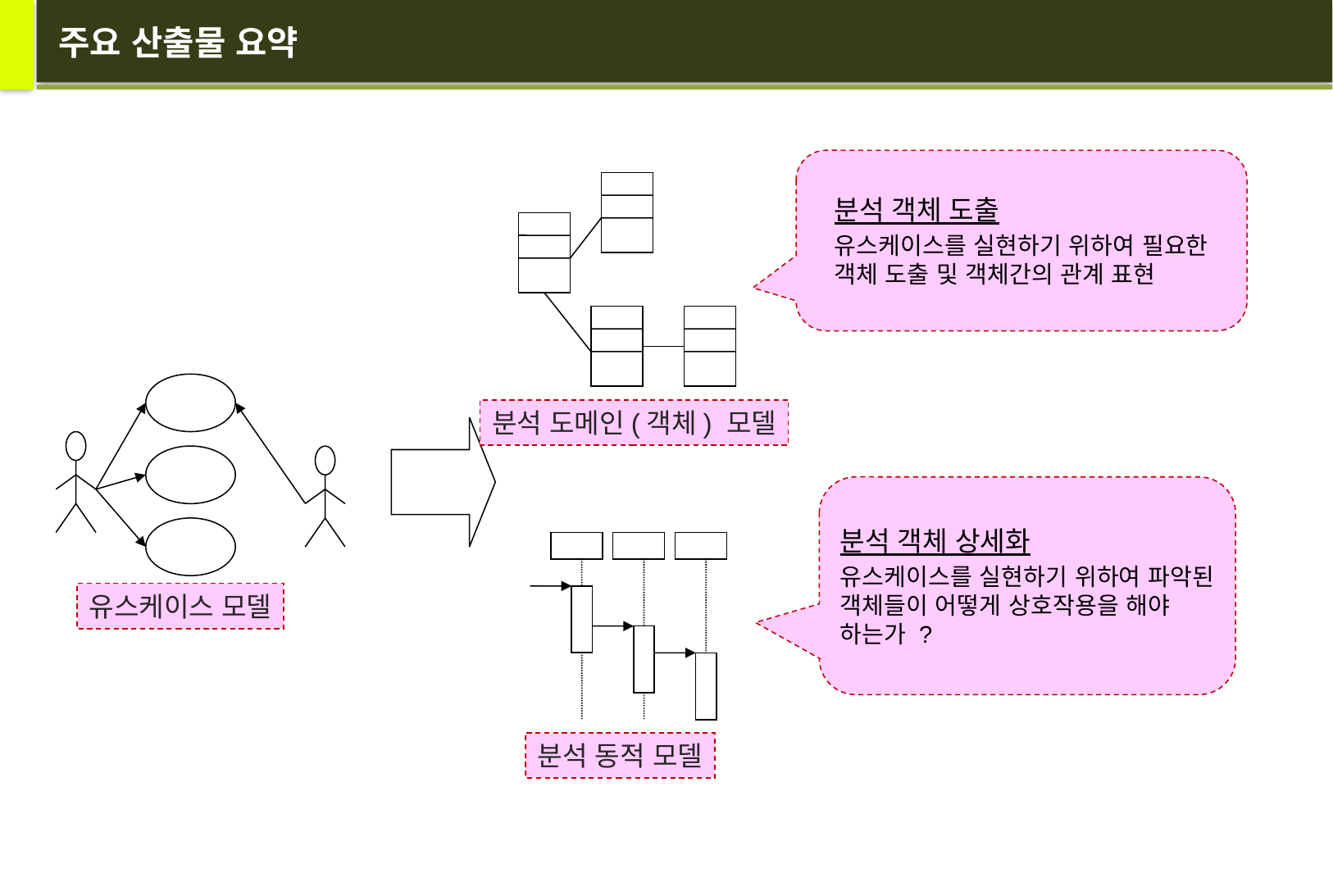

# 주요 산출물 요약
분석 객체 도출
유스케이스를 실현하기 위하여 필요한
객체 도출 및 객체간의 관계 표현

분석 도메인(객체) 모델

분석 객체 상세화
유스케이스를 실현하기 위하여 파악된 객체들이 어떻게 상호작용을 해야 하는가 ?

유스케이스 모델
분석 동적 모델